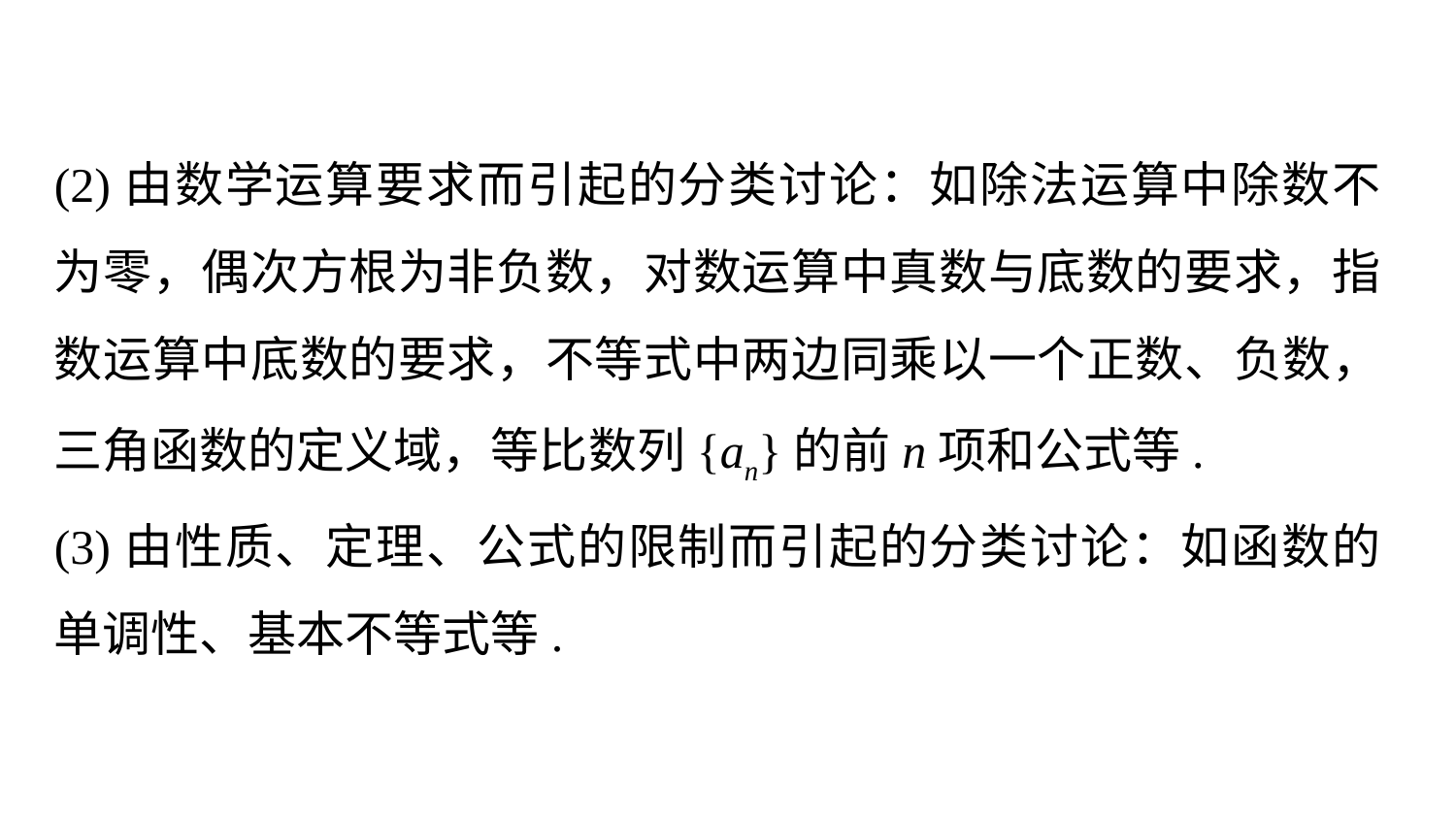

(2)由数学运算要求而引起的分类讨论：如除法运算中除数不为零，偶次方根为非负数，对数运算中真数与底数的要求，指数运算中底数的要求，不等式中两边同乘以一个正数、负数，三角函数的定义域，等比数列{an}的前n项和公式等.
(3)由性质、定理、公式的限制而引起的分类讨论：如函数的单调性、基本不等式等.